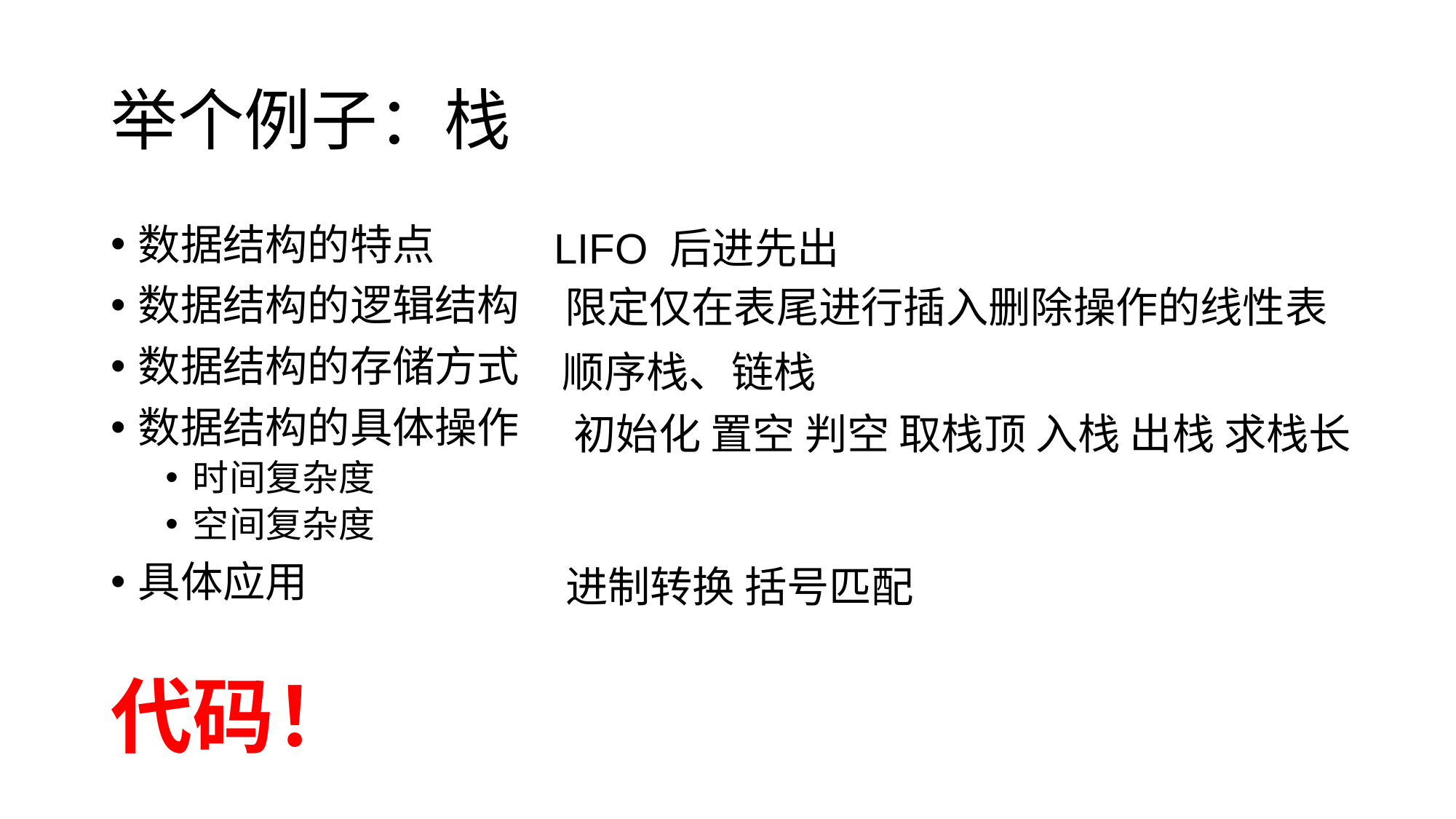

# 举个例子：栈
LIFO 后进先出
数据结构的特点
数据结构的逻辑结构
数据结构的存储方式
数据结构的具体操作
时间复杂度
空间复杂度
具体应用
限定仅在表尾进行插入删除操作的线性表
顺序栈、链栈
初始化 置空 判空 取栈顶 入栈 出栈 求栈长
进制转换 括号匹配
代码！